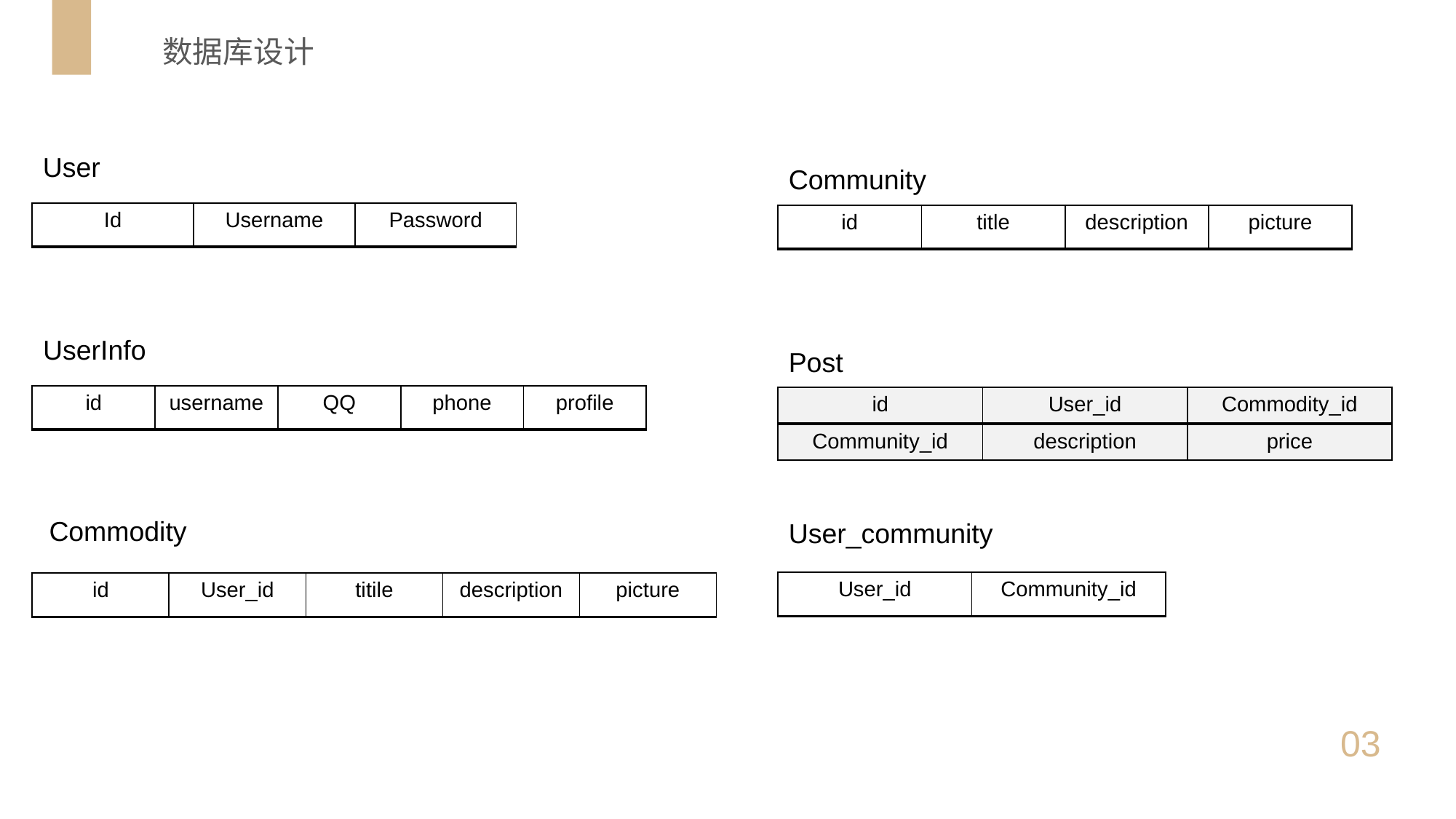

数据库设计
User
Community
| Id | Username | Password |
| --- | --- | --- |
| id | title | description | picture |
| --- | --- | --- | --- |
UserInfo
Post
| id | username | QQ | phone | profile |
| --- | --- | --- | --- | --- |
| id | User\_id | Commodity\_id |
| --- | --- | --- |
| Community\_id | description | price |
Commodity
User_community
| User\_id | Community\_id |
| --- | --- |
| id | User\_id | titile | description | picture |
| --- | --- | --- | --- | --- |
03
PPT模板 http://www.1ppt.com/moban/